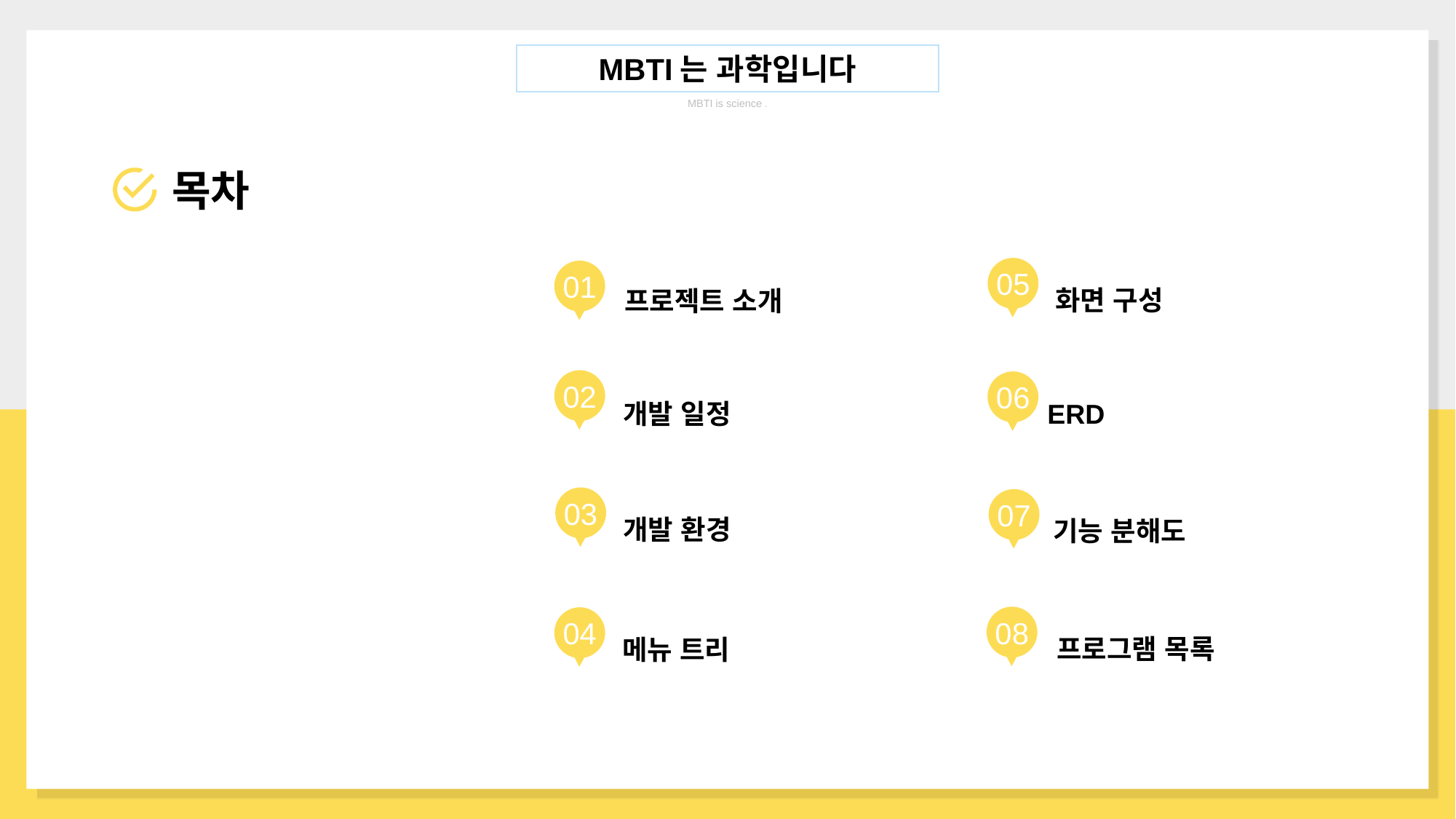

MBTI is science .
MBTI는 과학입니다
목차

05
01
화면 구성
프로젝트 소개
02
06
개발 일정
ERD
03
07
개발 환경
기능 분해도
08
04
프로그램 목록
메뉴 트리